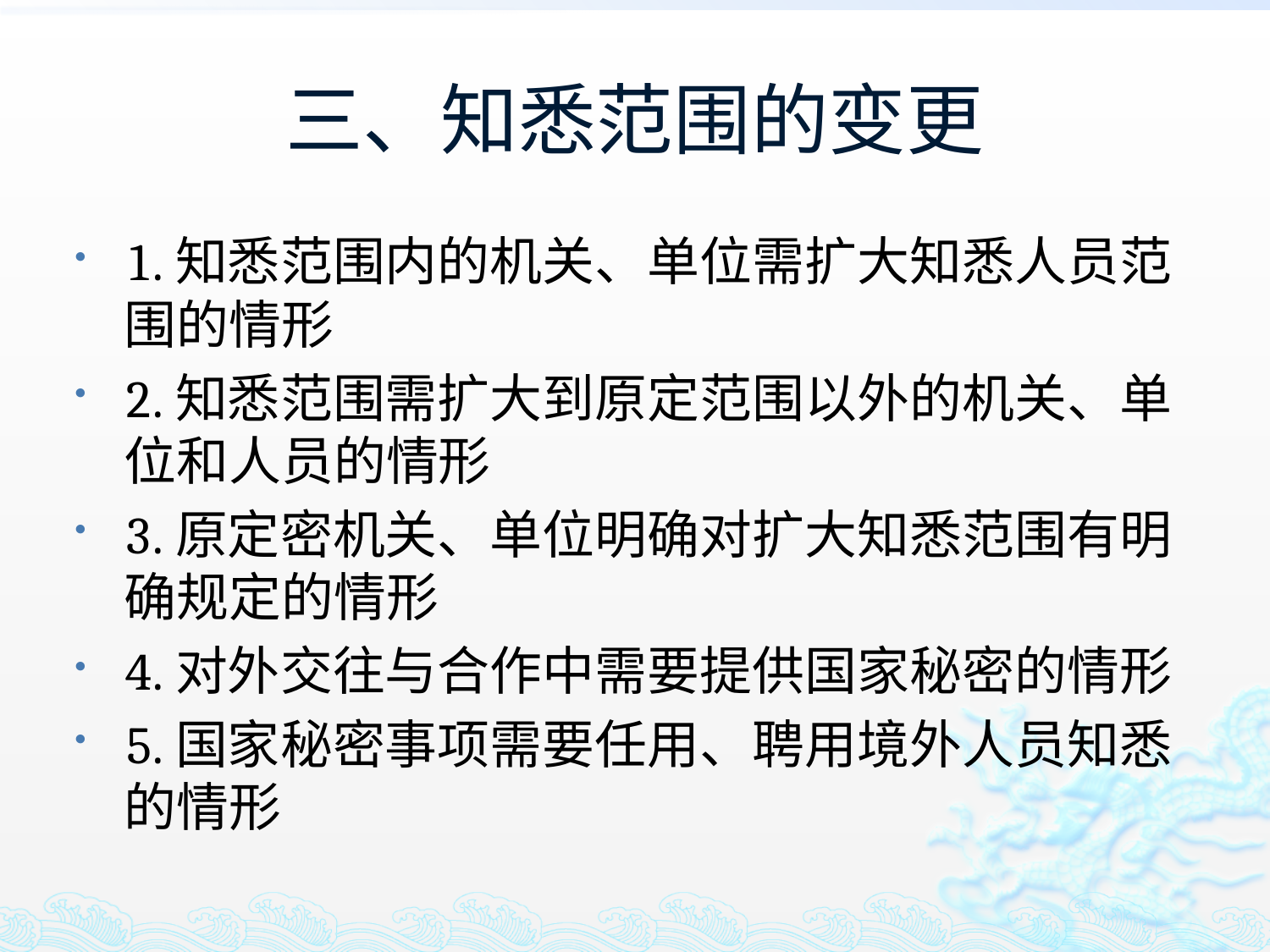

# 三、知悉范围的变更
1.知悉范围内的机关、单位需扩大知悉人员范围的情形
2.知悉范围需扩大到原定范围以外的机关、单位和人员的情形
3.原定密机关、单位明确对扩大知悉范围有明确规定的情形
4.对外交往与合作中需要提供国家秘密的情形
5.国家秘密事项需要任用、聘用境外人员知悉的情形